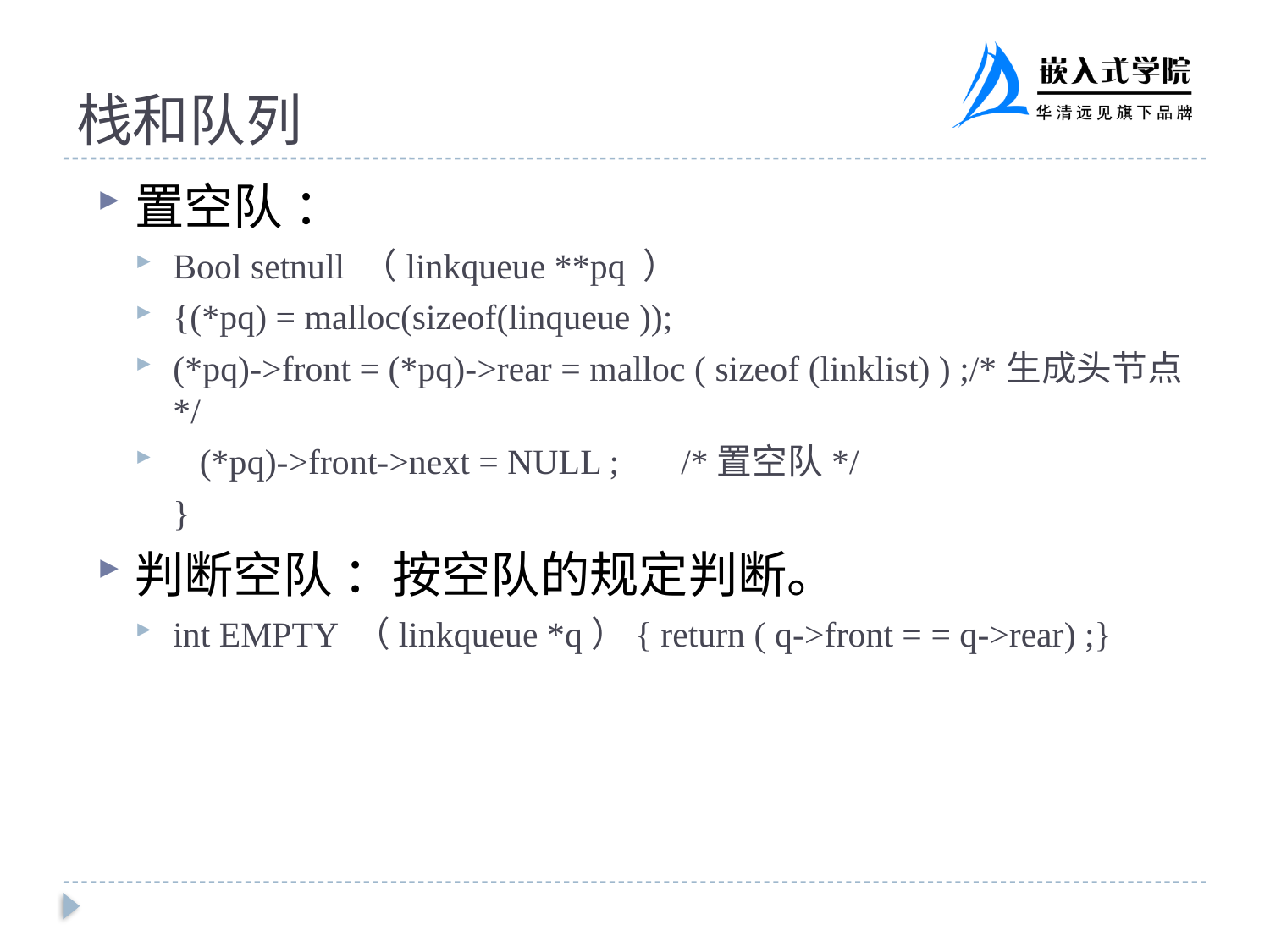

# 栈和队列
置空队 ：
Bool setnull （linkqueue **pq ）
{(*pq) = malloc(sizeof(linqueue ));
(*pq)->front = (*pq)->rear = malloc ( sizeof (linklist) ) ;/*生成头节点*/
   (*pq)->front->next = NULL ;	/*置空队*/
	}
判断空队 ：按空队的规定判断。
int EMPTY （linkqueue *q）{ return ( q->front = = q->rear) ;}
109